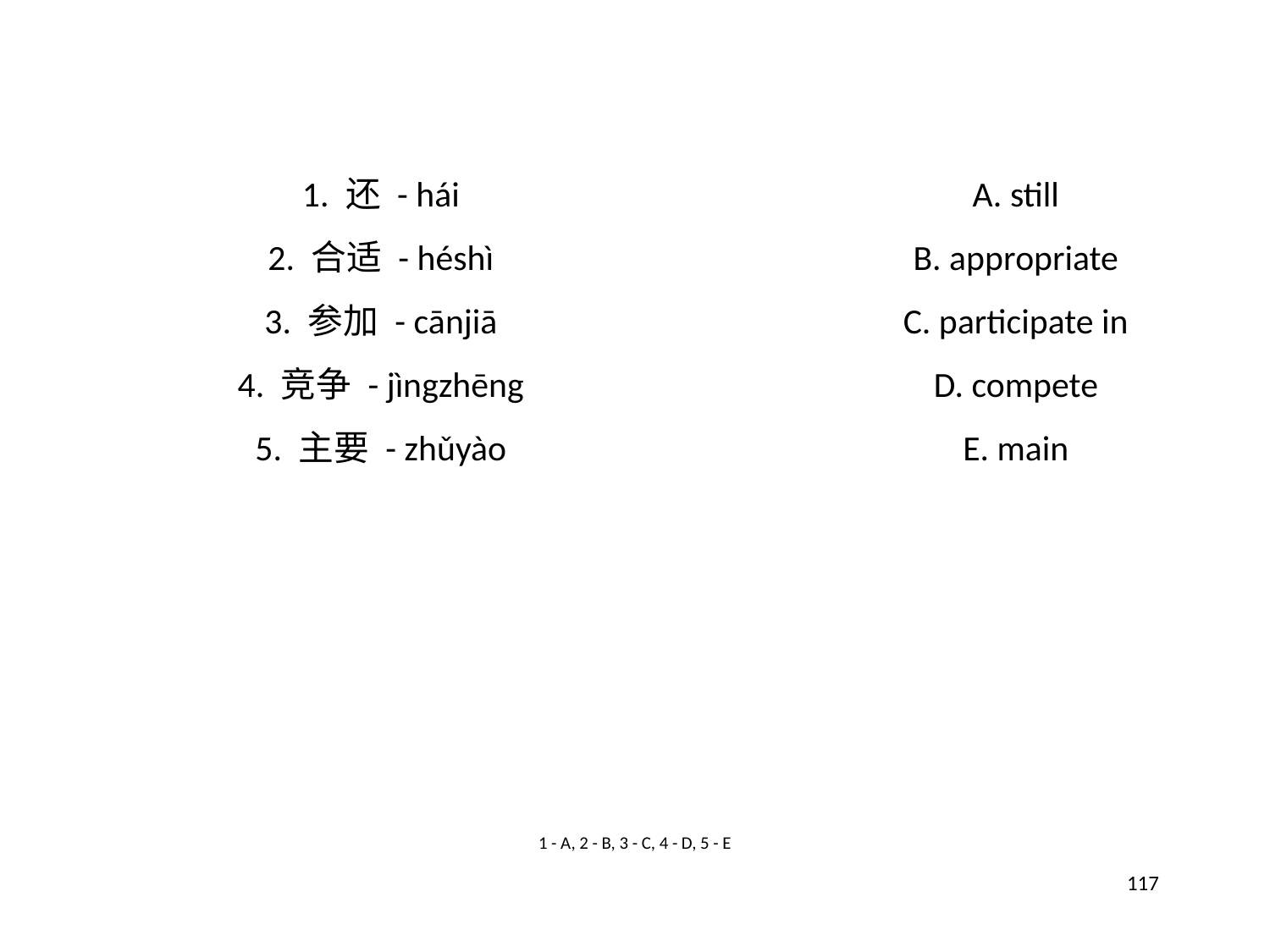

1. 还 - hái

A. still

2. 合适 - héshì

B. appropriate

3. 参加 - cānjiā

C. participate in

4. 竞争 - jìngzhēng

D. compete

5. 主要 - zhǔyào

E. main
1 - A, 2 - B, 3 - C, 4 - D, 5 - E

117